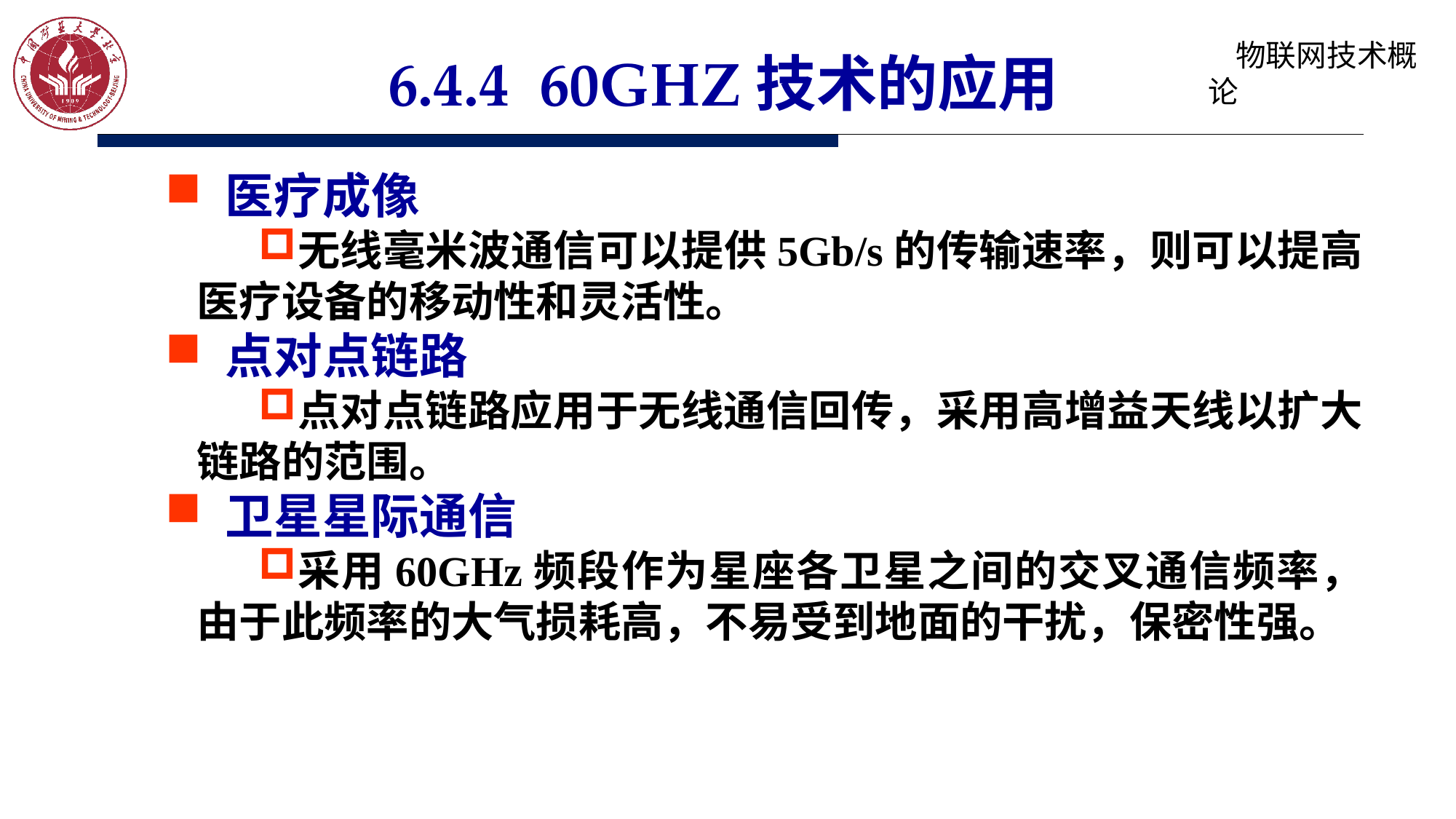

# 6.4.4  60GHz技术的应用
 医疗成像
无线毫米波通信可以提供5Gb/s的传输速率，则可以提高医疗设备的移动性和灵活性。
 点对点链路
点对点链路应用于无线通信回传，采用高增益天线以扩大链路的范围。
 卫星星际通信
采用60GHz频段作为星座各卫星之间的交叉通信频率，由于此频率的大气损耗高，不易受到地面的干扰，保密性强。